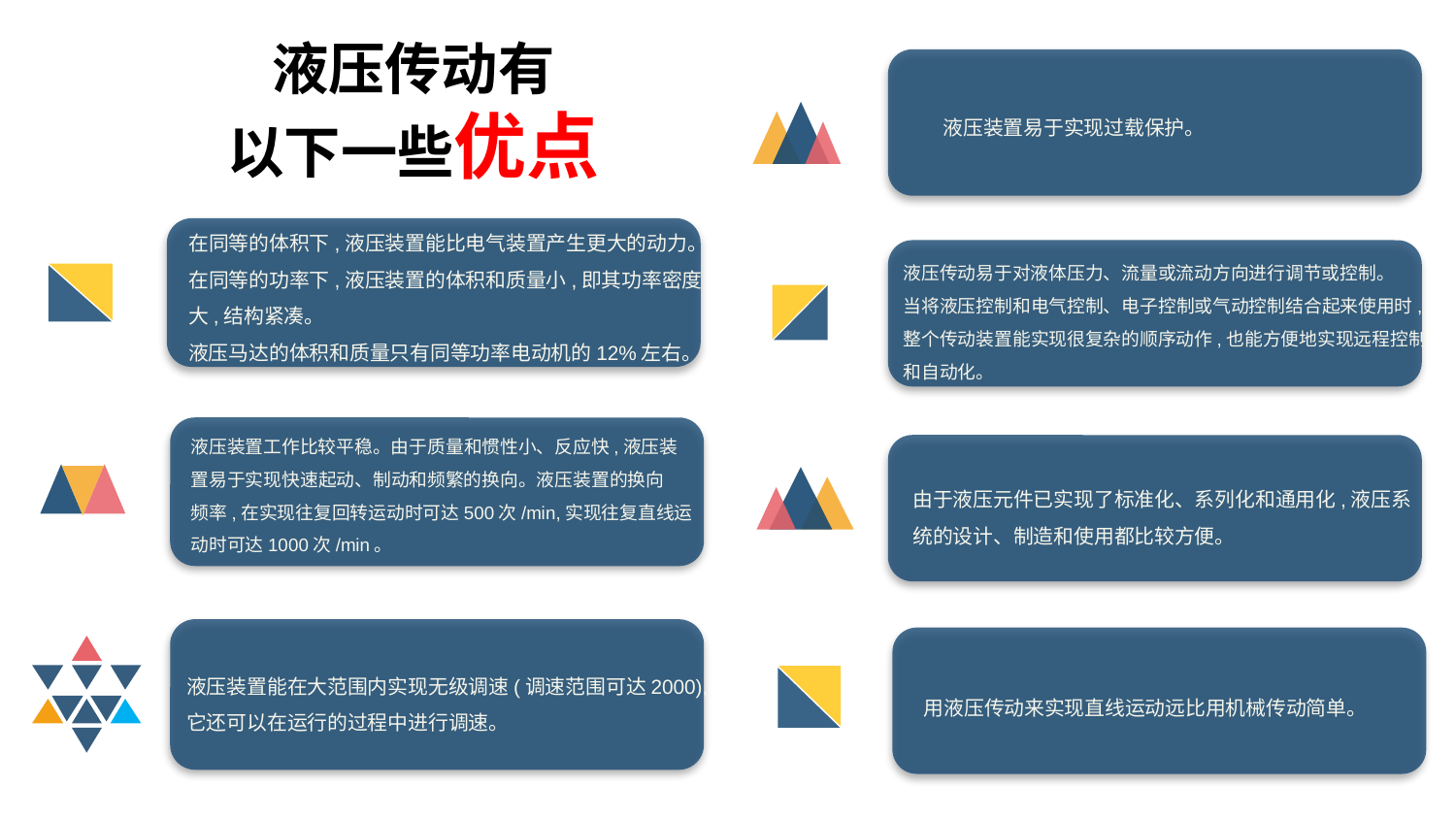

液压传动有
以下一些优点
液压装置易于实现过载保护。
在同等的体积下,液压装置能比电气装置产生更大的动力。
在同等的功率下,液压装置的体积和质量小,即其功率密度
大,结构紧凑。
液压马达的体积和质量只有同等功率电动机的12%左右。
液压传动易于对液体压力、流量或流动方向进行调节或控制。
当将液压控制和电气控制、电子控制或气动控制结合起来使用时,
整个传动装置能实现很复杂的顺序动作,也能方便地实现远程控制
和自动化。
液压装置工作比较平稳。由于质量和惯性小、反应快,液压装
置易于实现快速起动、制动和频繁的换向。液压装置的换向
频率,在实现往复回转运动时可达500次/min,实现往复直线运
动时可达1000次/min。
由于液压元件已实现了标准化、系列化和通用化,液压系
统的设计、制造和使用都比较方便。
液压装置能在大范围内实现无级调速(调速范围可达2000),
它还可以在运行的过程中进行调速。
用液压传动来实现直线运动远比用机械传动简单。